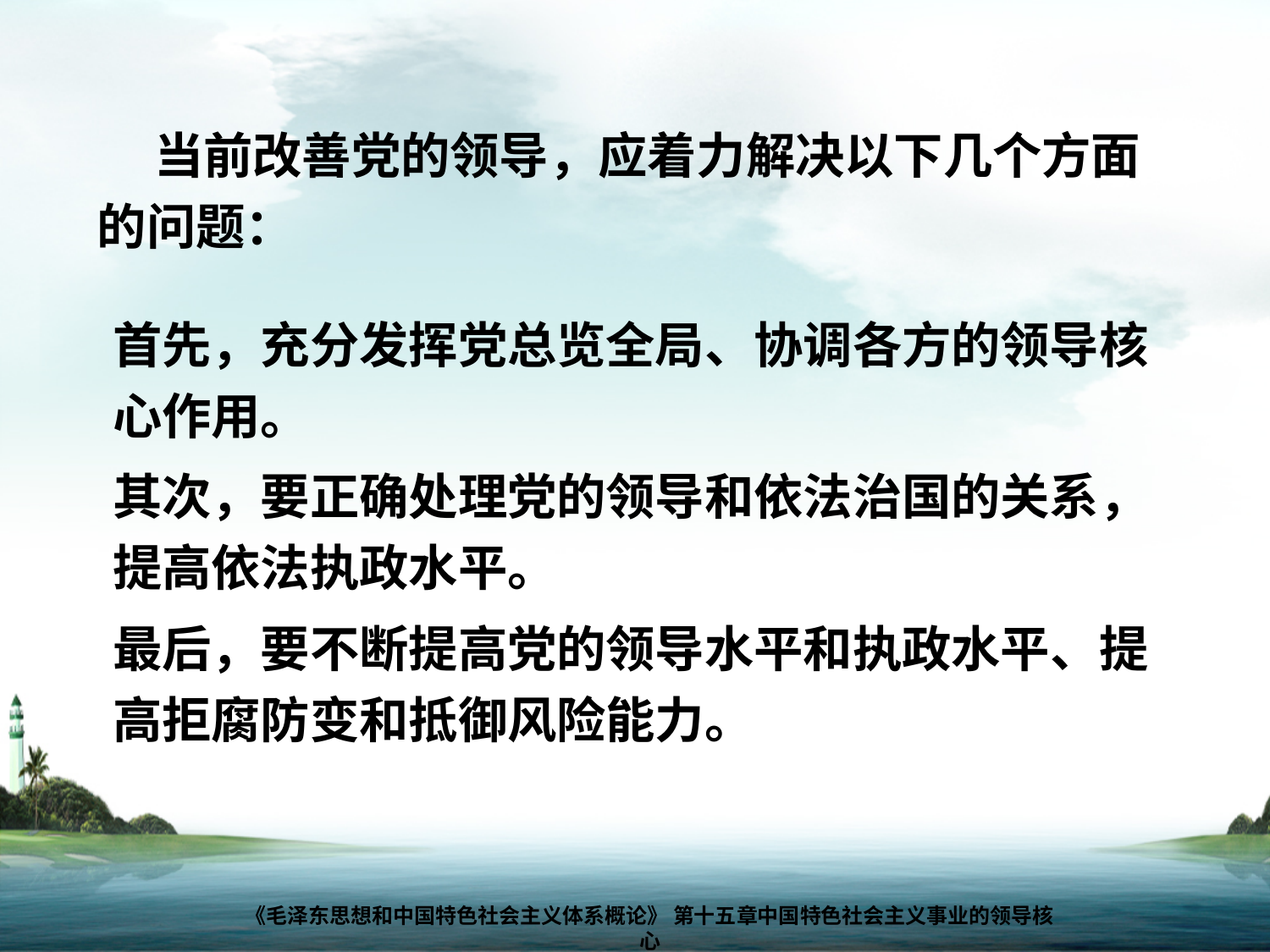

当前改善党的领导，应着力解决以下几个方面的问题：
首先，充分发挥党总览全局、协调各方的领导核心作用。
其次，要正确处理党的领导和依法治国的关系，提高依法执政水平。
最后，要不断提高党的领导水平和执政水平、提高拒腐防变和抵御风险能力。
《毛泽东思想和中国特色社会主义体系概论》 第十五章中国特色社会主义事业的领导核心